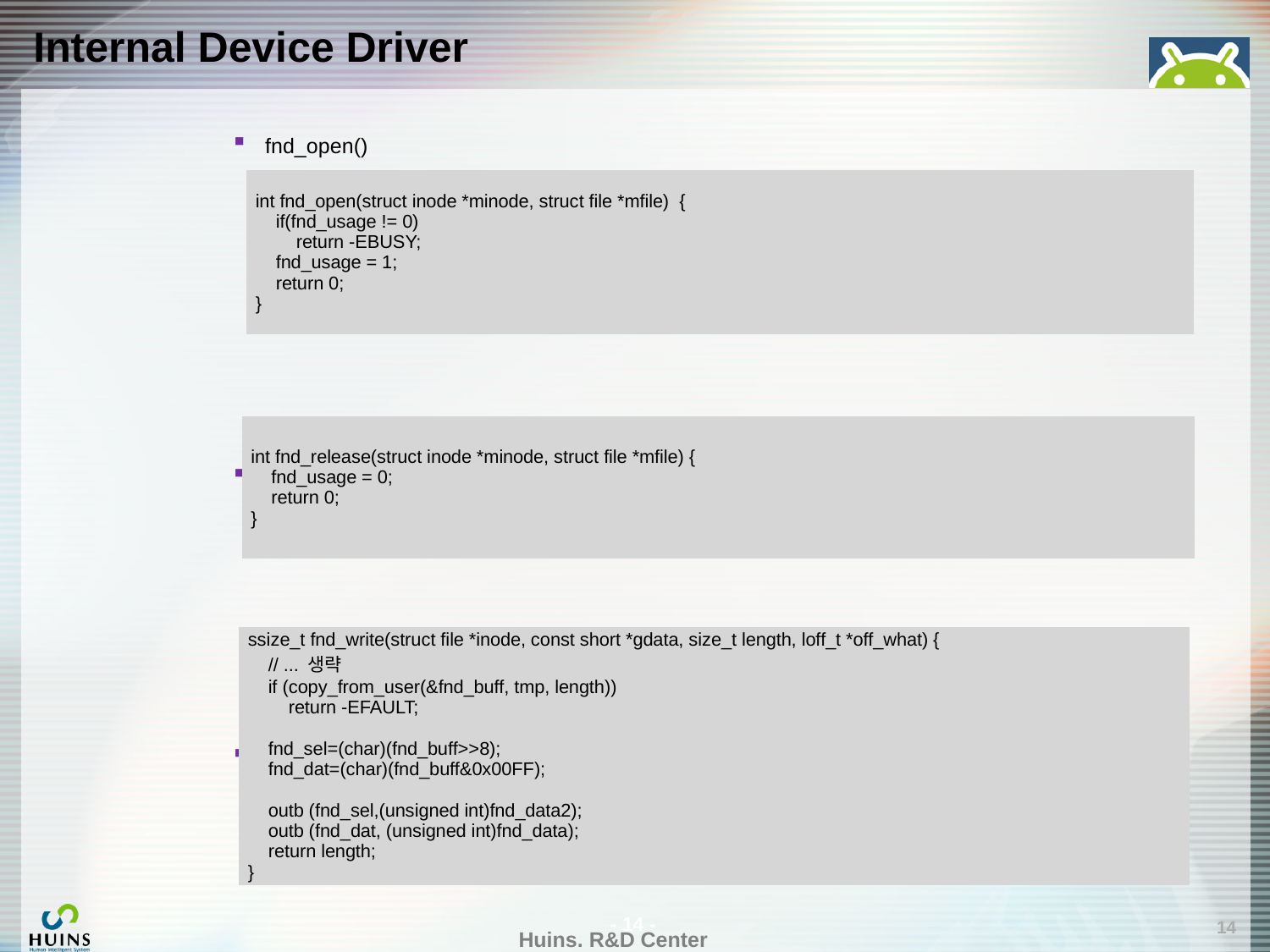

# Internal Device Driver
fnd_open()

fnd_release()

fnd_write()
| int fnd\_open(struct inode \*minode, struct file \*mfile) { if(fnd\_usage != 0) return -EBUSY; fnd\_usage = 1; return 0; } |
| --- |
| int fnd\_release(struct inode \*minode, struct file \*mfile) { fnd\_usage = 0; return 0; } |
| --- |
| ssize\_t fnd\_write(struct file \*inode, const short \*gdata, size\_t length, loff\_t \*off\_what) { // ... 생략 if (copy\_from\_user(&fnd\_buff, tmp, length)) return -EFAULT; fnd\_sel=(char)(fnd\_buff>>8); fnd\_dat=(char)(fnd\_buff&0x00FF); outb (fnd\_sel,(unsigned int)fnd\_data2); outb (fnd\_dat, (unsigned int)fnd\_data); return length; } |
| --- |
14